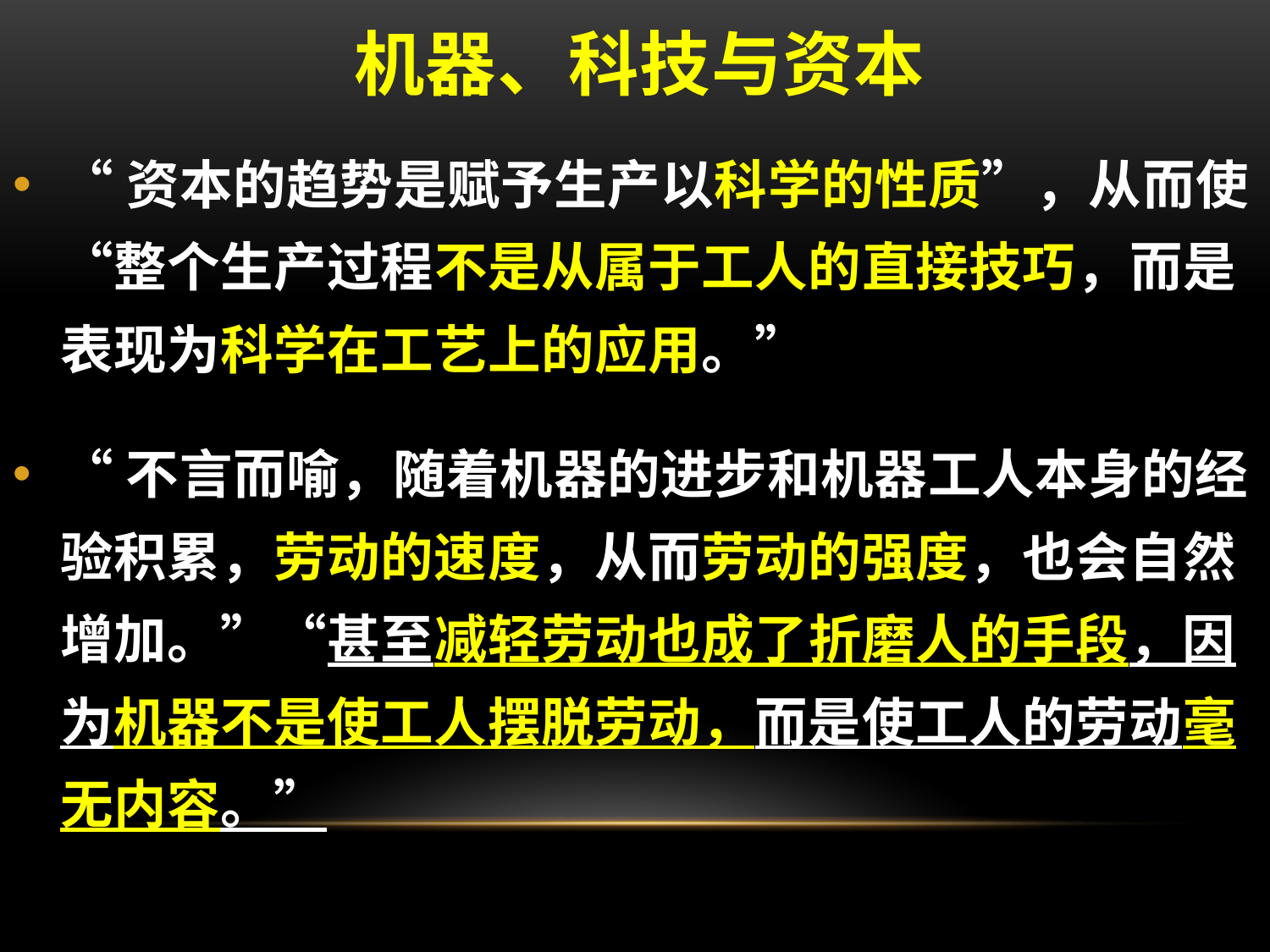

# 机器、科技与资本
“资本的趋势是赋予生产以科学的性质”，从而使“整个生产过程不是从属于工人的直接技巧，而是表现为科学在工艺上的应用。”
“不言而喻，随着机器的进步和机器工人本身的经验积累，劳动的速度，从而劳动的强度，也会自然增加。”“甚至减轻劳动也成了折磨人的手段，因为机器不是使工人摆脱劳动，而是使工人的劳动毫无内容。”